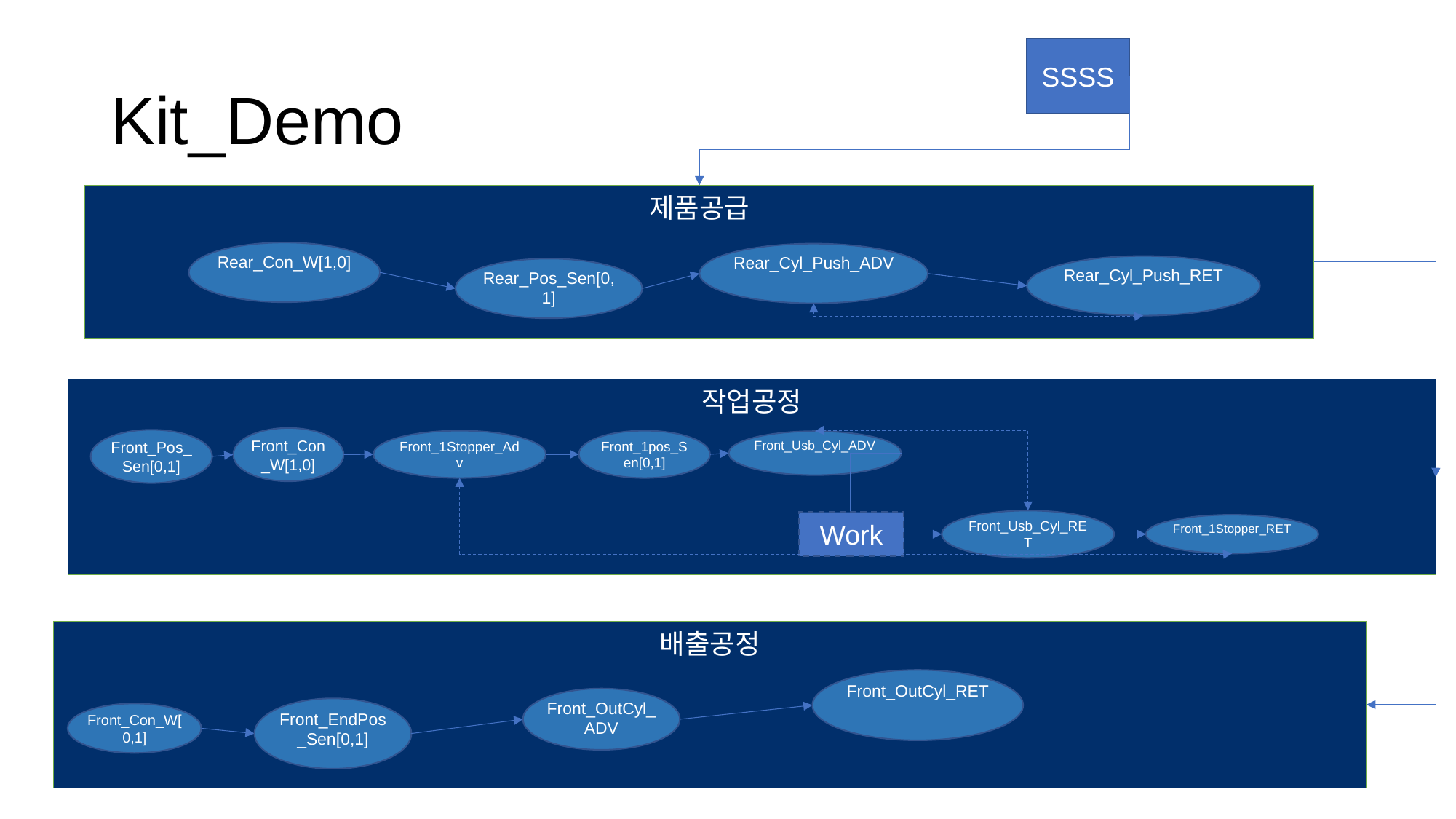

SSSS
# Kit_Demo
제품공급
Rear_Con_W[1,0]
Rear_Cyl_Push_ADV
Rear_Cyl_Push_RET
Rear_Pos_Sen[0,1]
작업공정
Front_Con_W[1,0]
Front_Pos_Sen[0,1]
Front_1Stopper_Adv
Front_1pos_Sen[0,1]

Front_Usb_Cyl_ADV
Front_Usb_Cyl_RET
Work
Front_1Stopper_RET
배출공정
Front_OutCyl_RET
Front_OutCyl_ADV
Front_Con_W[0,1]
Front_EndPos_Sen[0,1]